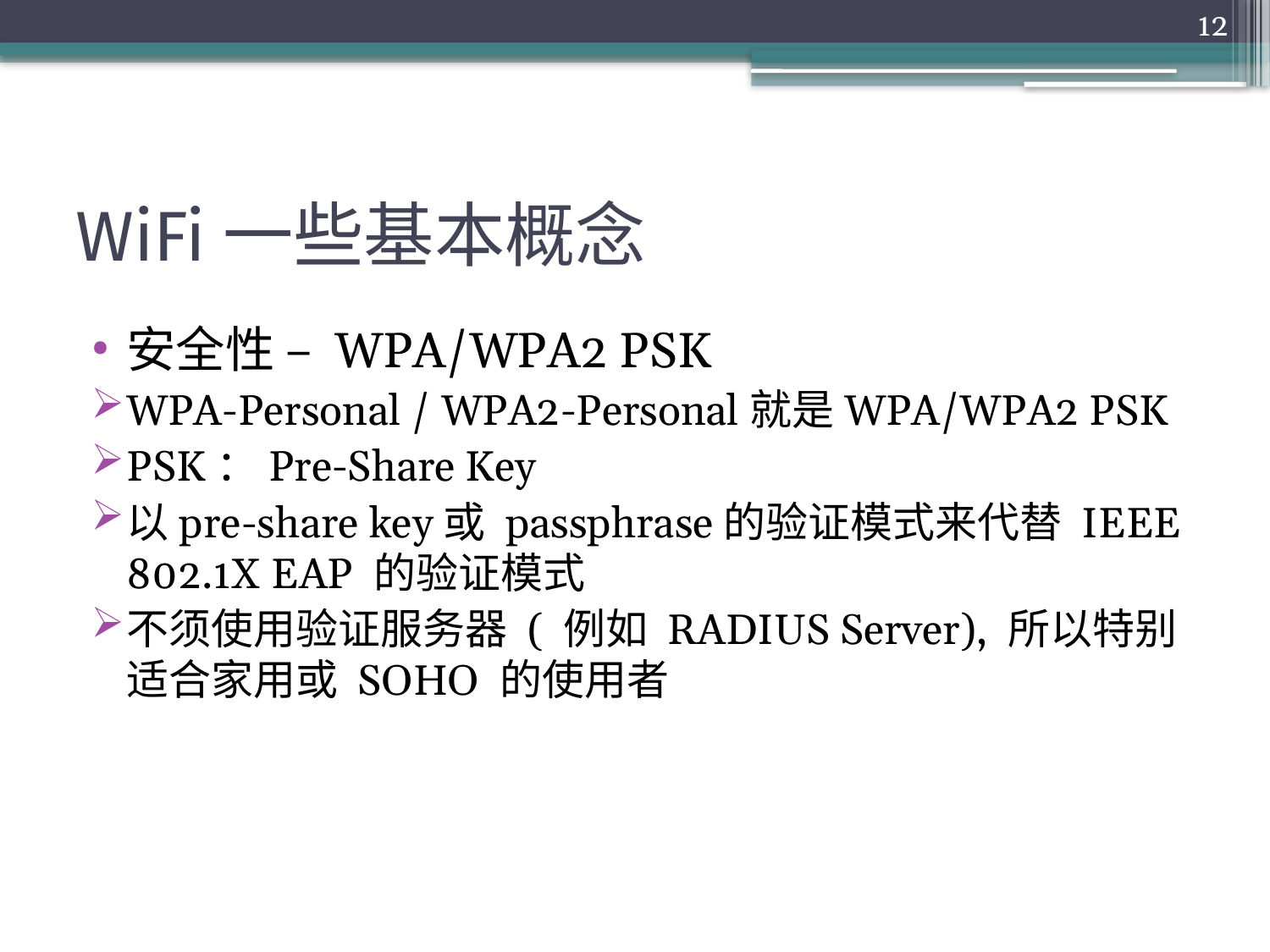

12
# WiFi一些基本概念
安全性 – WPA/WPA2 PSK
WPA-Personal / WPA2-Personal就是WPA/WPA2 PSK
PSK：Pre-Share Key
以pre-share key或 passphrase的验证模式来代替 IEEE 802.1X EAP 的验证模式
不须使用验证服务器 ( 例如 RADIUS Server), 所以特别适合家用或 SOHO 的使用者